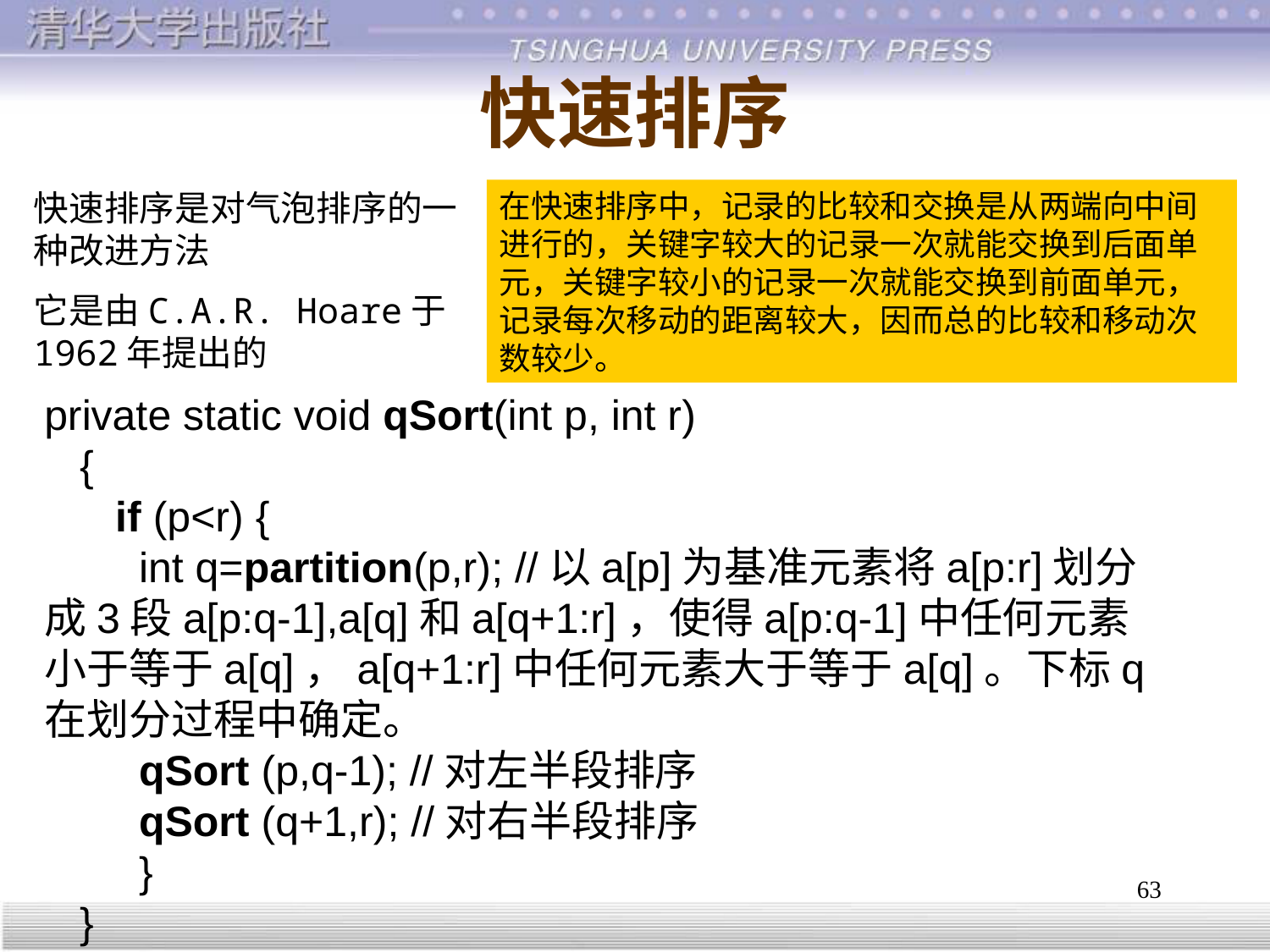

# 快速排序
快速排序是对气泡排序的一种改进方法
它是由C.A.R. Hoare于1962年提出的
在快速排序中，记录的比较和交换是从两端向中间
进行的，关键字较大的记录一次就能交换到后面单
元，关键字较小的记录一次就能交换到前面单元，
记录每次移动的距离较大，因而总的比较和移动次
数较少。
private static void qSort(int p, int r)
   {
      if (p<r) {
        int q=partition(p,r); //以a[p]为基准元素将a[p:r]划分成3段a[p:q-1],a[q]和a[q+1:r]，使得a[p:q-1]中任何元素小于等于a[q]，a[q+1:r]中任何元素大于等于a[q]。下标q在划分过程中确定。
        qSort (p,q-1); //对左半段排序
        qSort (q+1,r); //对右半段排序
        }
   }
63